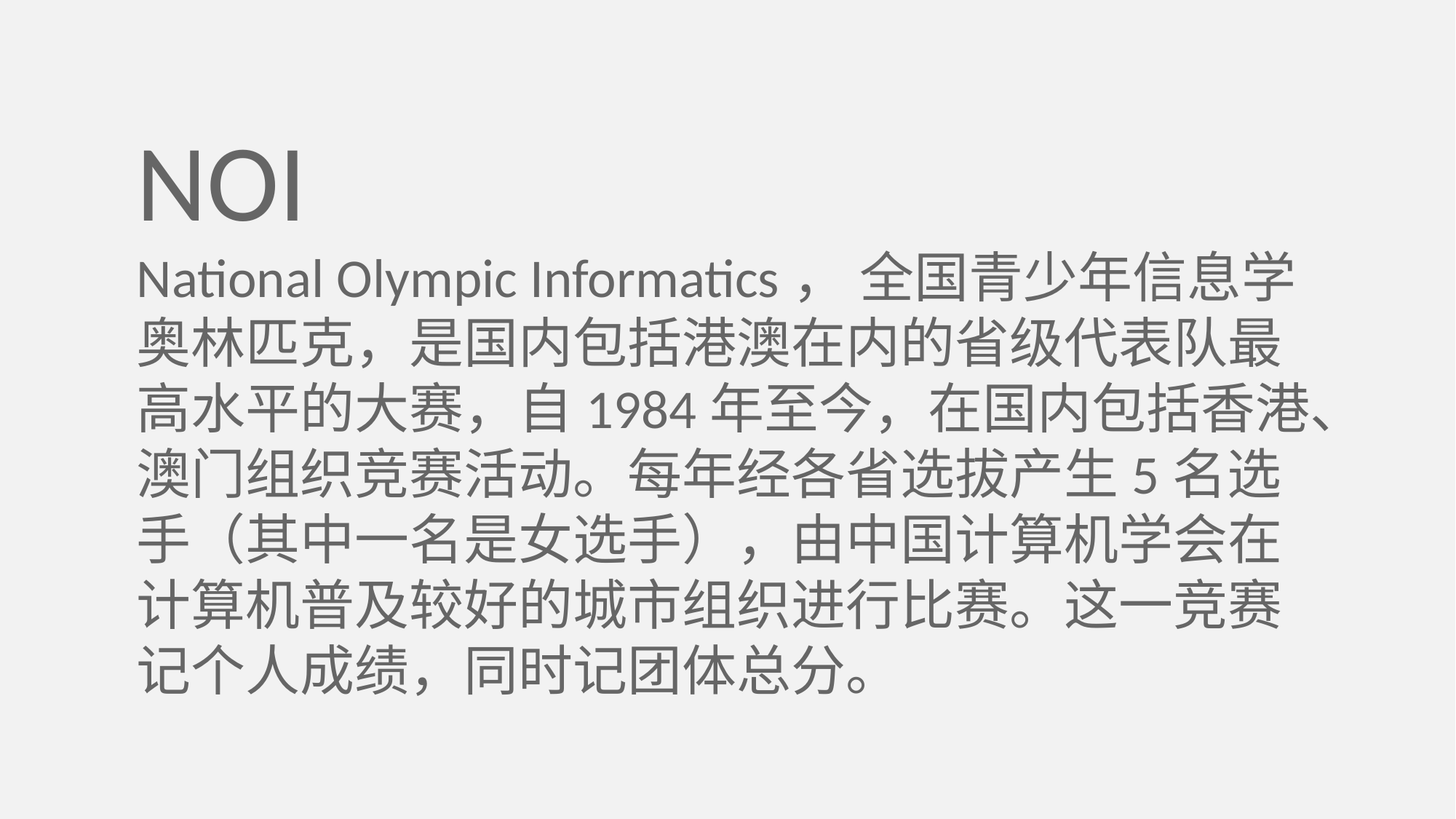

NOI
National Olympic Informatics， 全国青少年信息学奥林匹克，是国内包括港澳在内的省级代表队最高水平的大赛，自1984年至今，在国内包括香港、澳门组织竞赛活动。每年经各省选拔产生5名选手（其中一名是女选手），由中国计算机学会在计算机普及较好的城市组织进行比赛。这一竞赛记个人成绩，同时记团体总分。